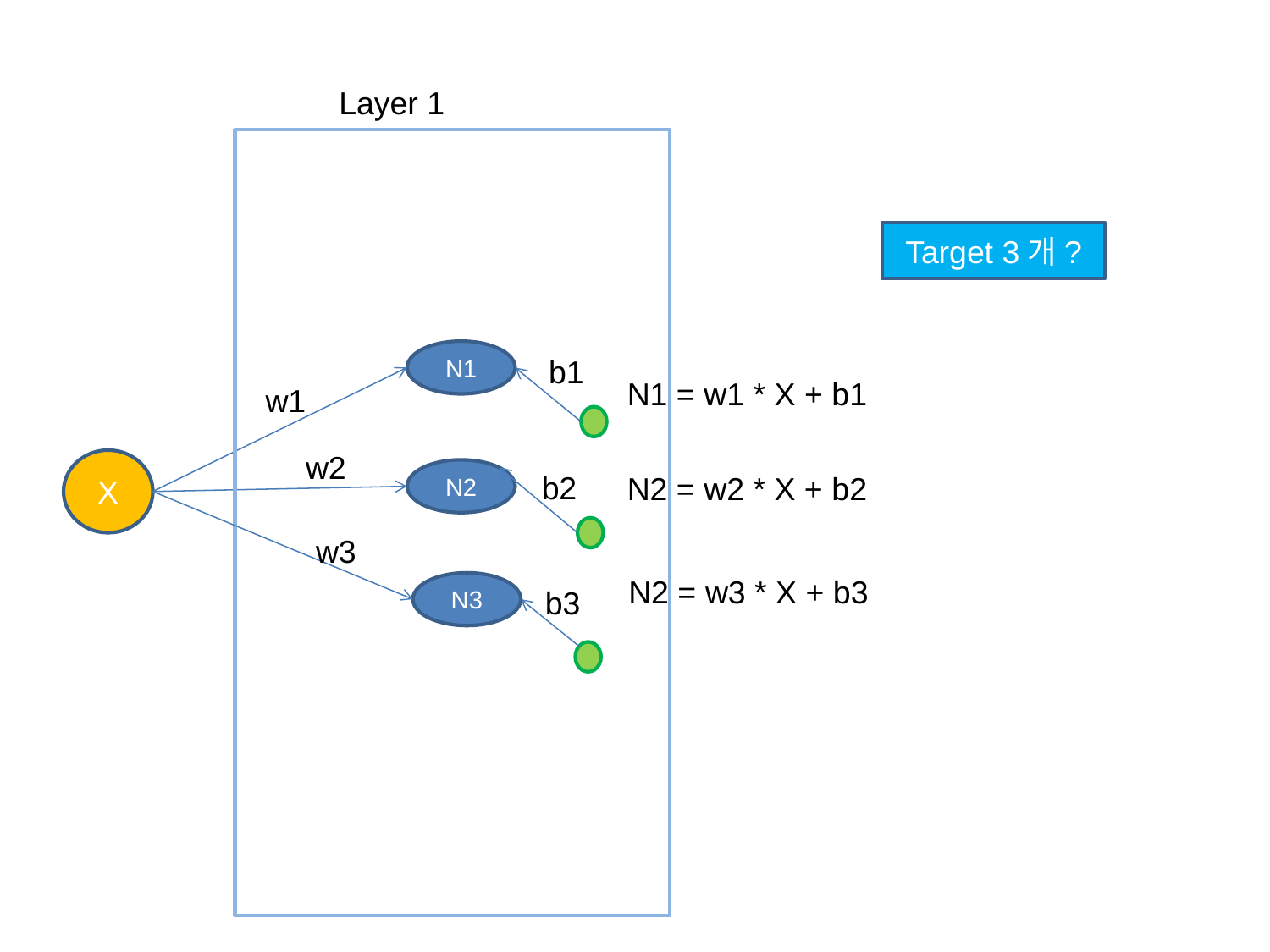

Layer 1

Target 3개?
N1
b1
N1 = w1 * X + b1
w1

w2
X
N2
b2
N2 = w2 * X + b2

w3
N2 = w3 * X + b3
N3
b3